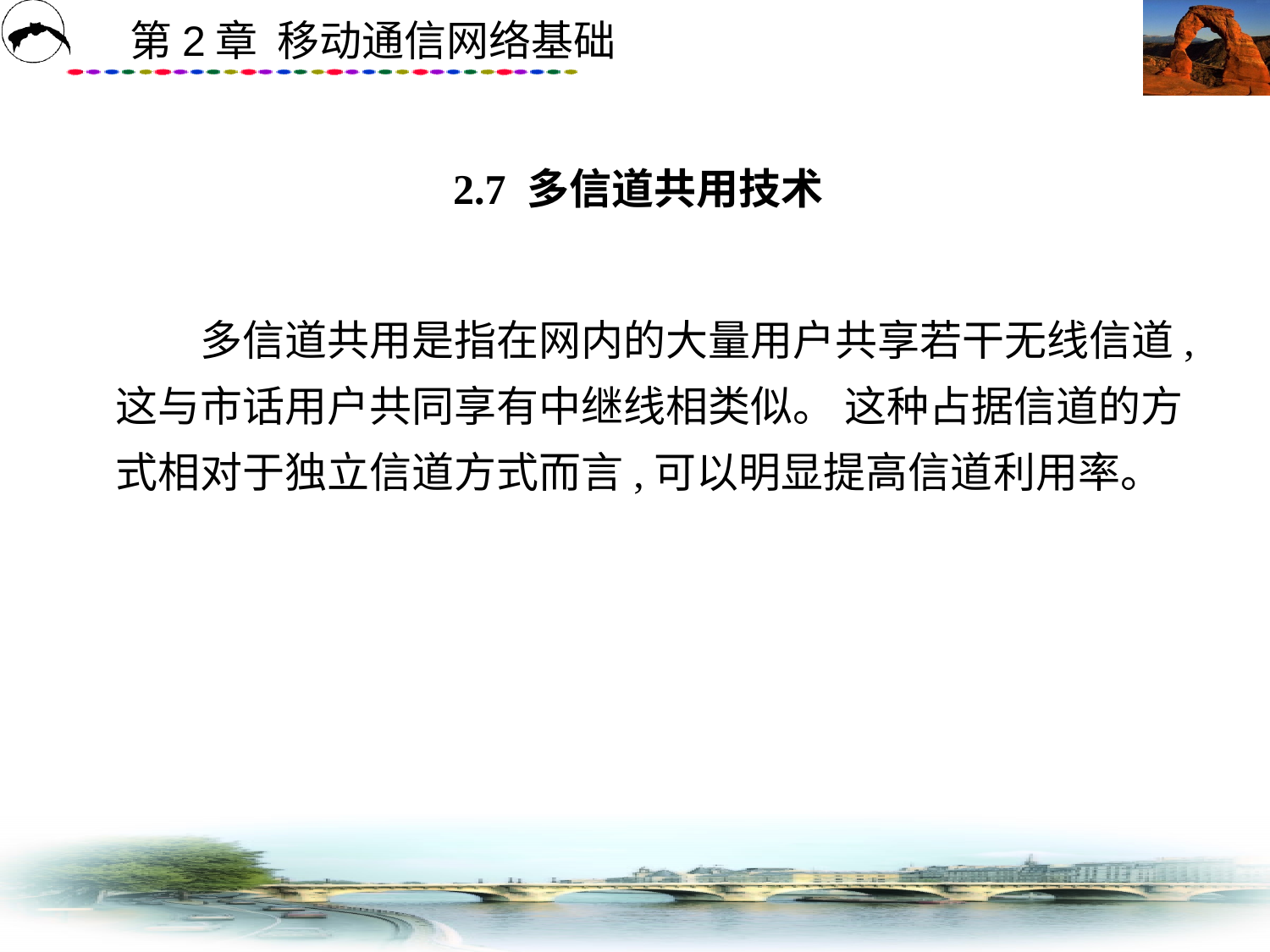

# 2.7 多信道共用技术
　　多信道共用是指在网内的大量用户共享若干无线信道,这与市话用户共同享有中继线相类似。 这种占据信道的方式相对于独立信道方式而言,可以明显提高信道利用率。